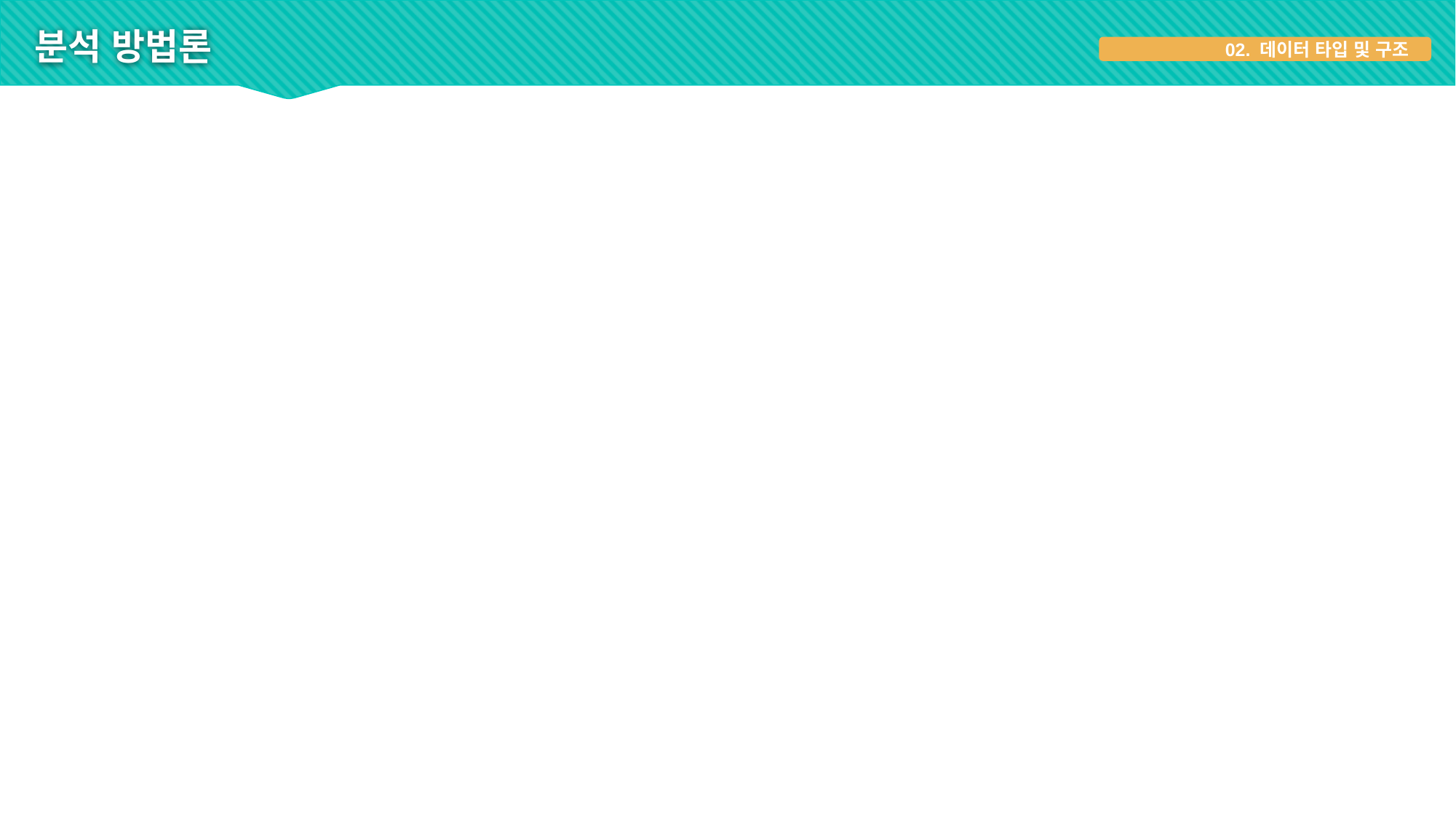

# 분석 방법론
02. 데이터 타입 및 구조